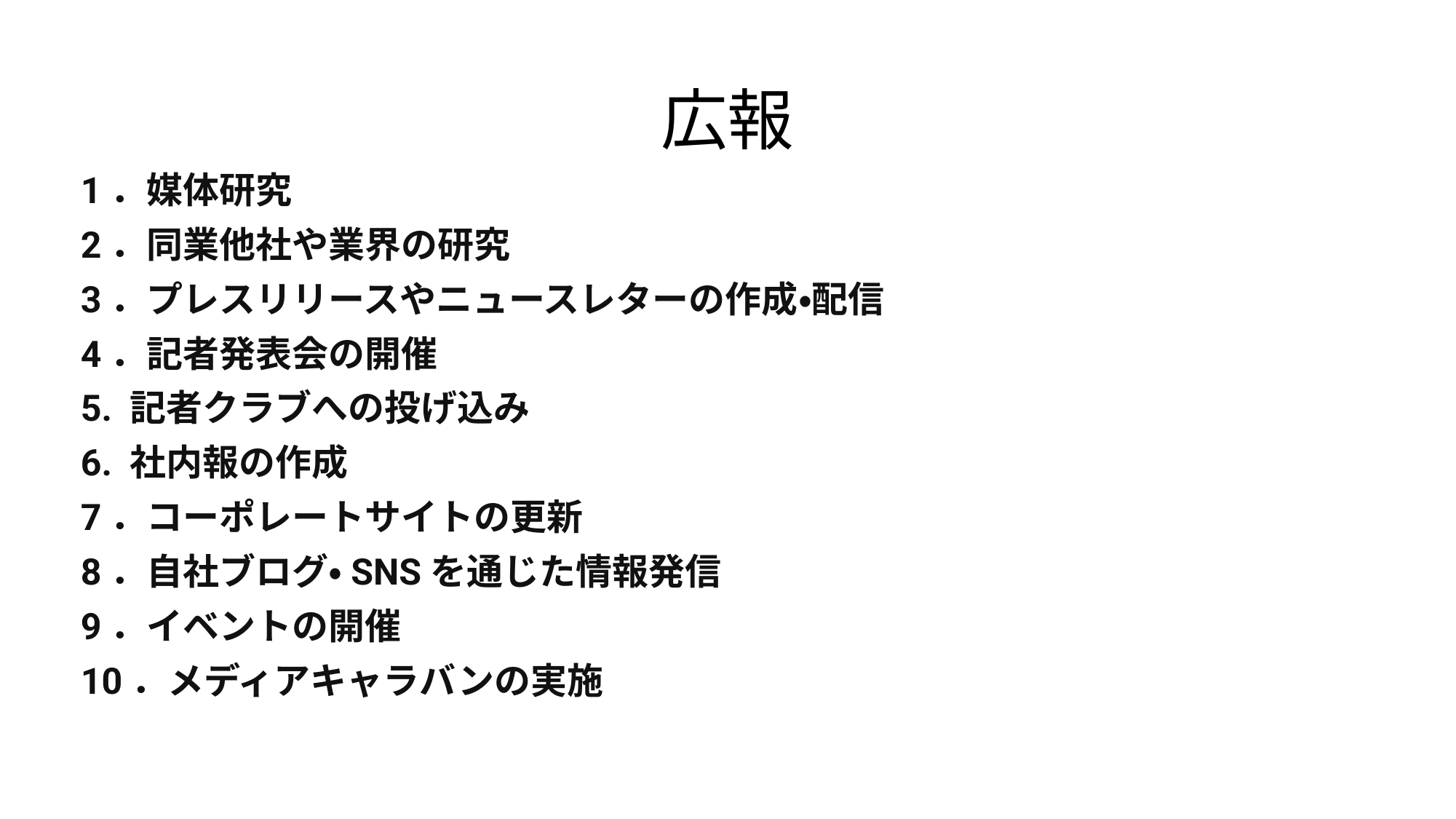

# 広報
1．媒体研究
2．同業他社や業界の研究
3．プレスリリースやニュースレターの作成・配信
4．記者発表会の開催
5. 記者クラブへの投げ込み
6. 社内報の作成
7．コーポレートサイトの更新
8．自社ブログ・SNSを通じた情報発信
9．イベントの開催
10．メディアキャラバンの実施